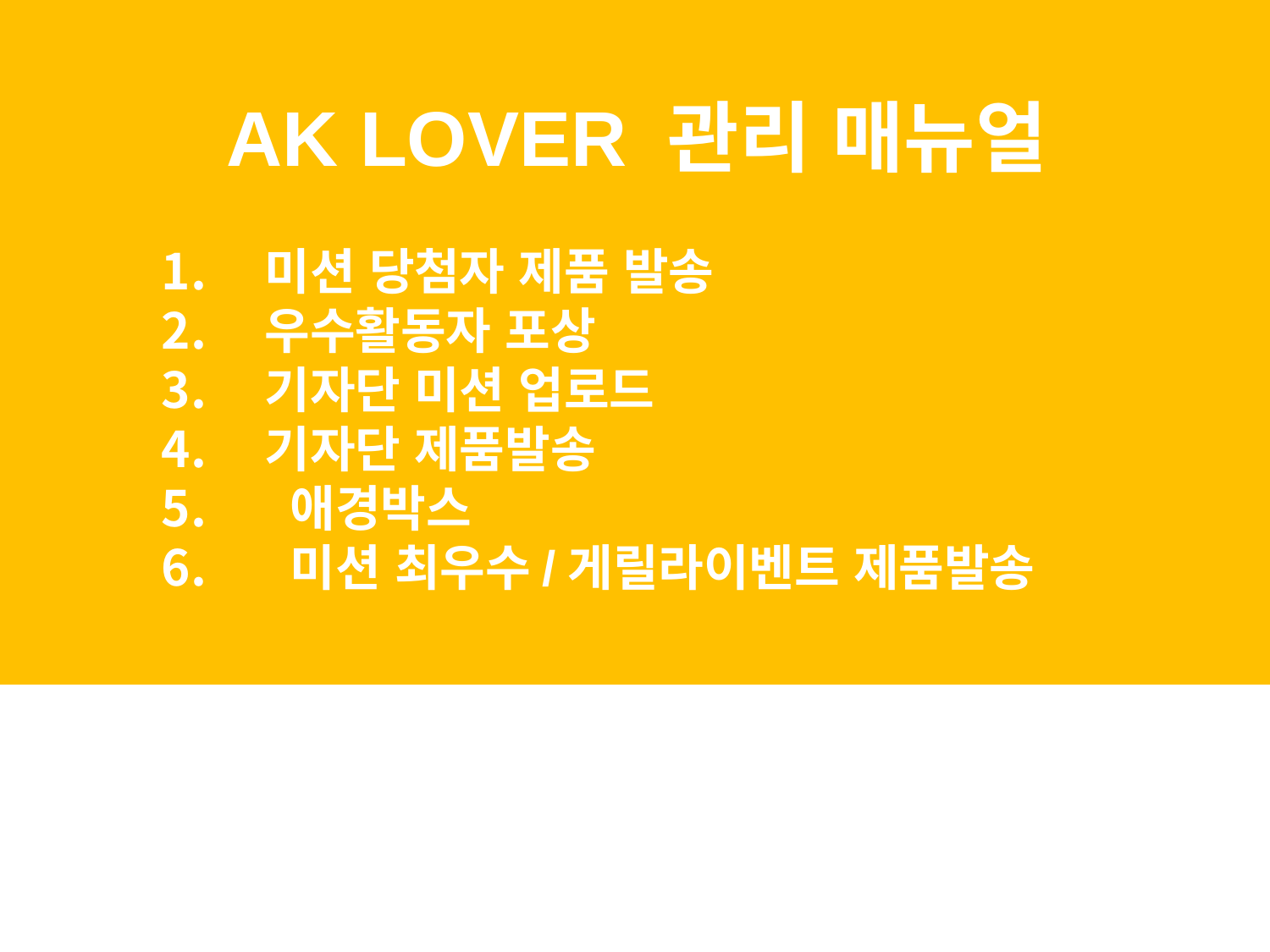

AK LOVER 관리 매뉴얼

미션 당첨자 제품 발송
우수활동자 포상
기자단 미션 업로드
기자단 제품발송
 애경박스
 미션 최우수/게릴라이벤트 제품발송